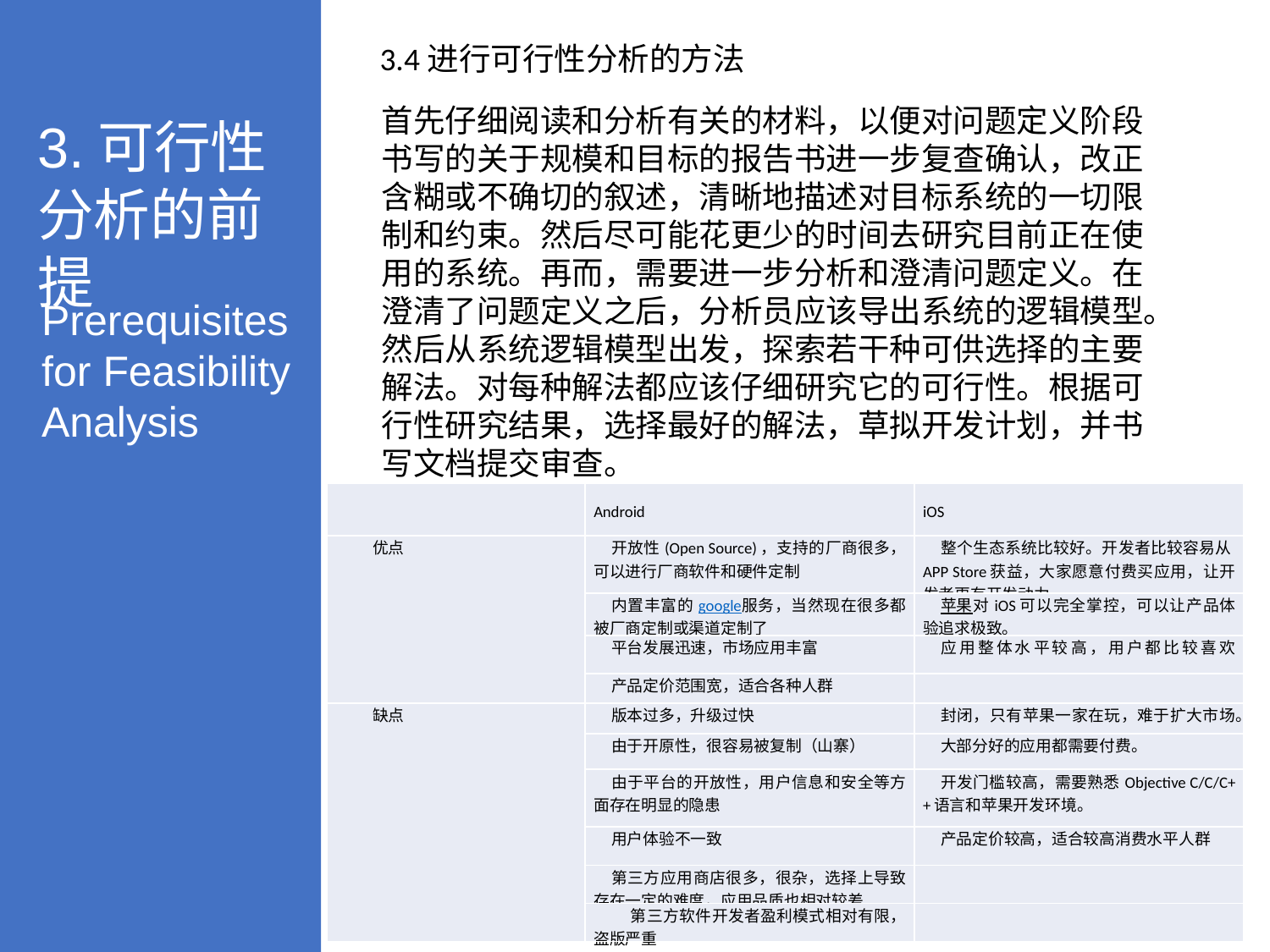

3.可行性分析的前提
Prerequisites for Feasibility Analysis
3.4进行可行性分析的方法
首先仔细阅读和分析有关的材料，以便对问题定义阶段书写的关于规模和目标的报告书进一步复查确认，改正含糊或不确切的叙述，清晰地描述对目标系统的一切限制和约束。然后尽可能花更少的时间去研究目前正在使用的系统。再而，需要进一步分析和澄清问题定义。在澄清了问题定义之后，分析员应该导出系统的逻辑模型。然后从系统逻辑模型出发，探索若干种可供选择的主要解法。对每种解法都应该仔细研究它的可行性。根据可行性研究结果，选择最好的解法，草拟开发计划，并书写文档提交审查。

|  | Android | iOS |
| --- | --- | --- |
| 优点 | 开放性(Open Source)，支持的厂商很多，可以进行厂商软件和硬件定制 | 整个生态系统比较好。开发者比较容易从APP Store获益，大家愿意付费买应用，让开发者更有开发动力。 |
|  | 内置丰富的google服务，当然现在很多都被厂商定制或渠道定制了 | 苹果对iOS可以完全掌控，可以让产品体验追求极致。 |
|  | 平台发展迅速，市场应用丰富 | 应用整体水平较高，用户都比较喜欢 |
|  | 产品定价范围宽，适合各种人群 |  |
| 缺点 | 版本过多，升级过快 | 封闭，只有苹果一家在玩，难于扩大市场。 |
|  | 由于开原性，很容易被复制（山寨） | 大部分好的应用都需要付费。 |
|  | 由于平台的开放性，用户信息和安全等方面存在明显的隐患 | 开发门槛较高，需要熟悉Objective C/C/C++语言和苹果开发环境。 |
|  | 用户体验不一致 | 产品定价较高，适合较高消费水平人群 |
|  | 第三方应用商店很多，很杂，选择上导致存在一定的难度，应用品质也相对较差 |  |
|  | 第三方软件开发者盈利模式相对有限，盗版严重 |  |